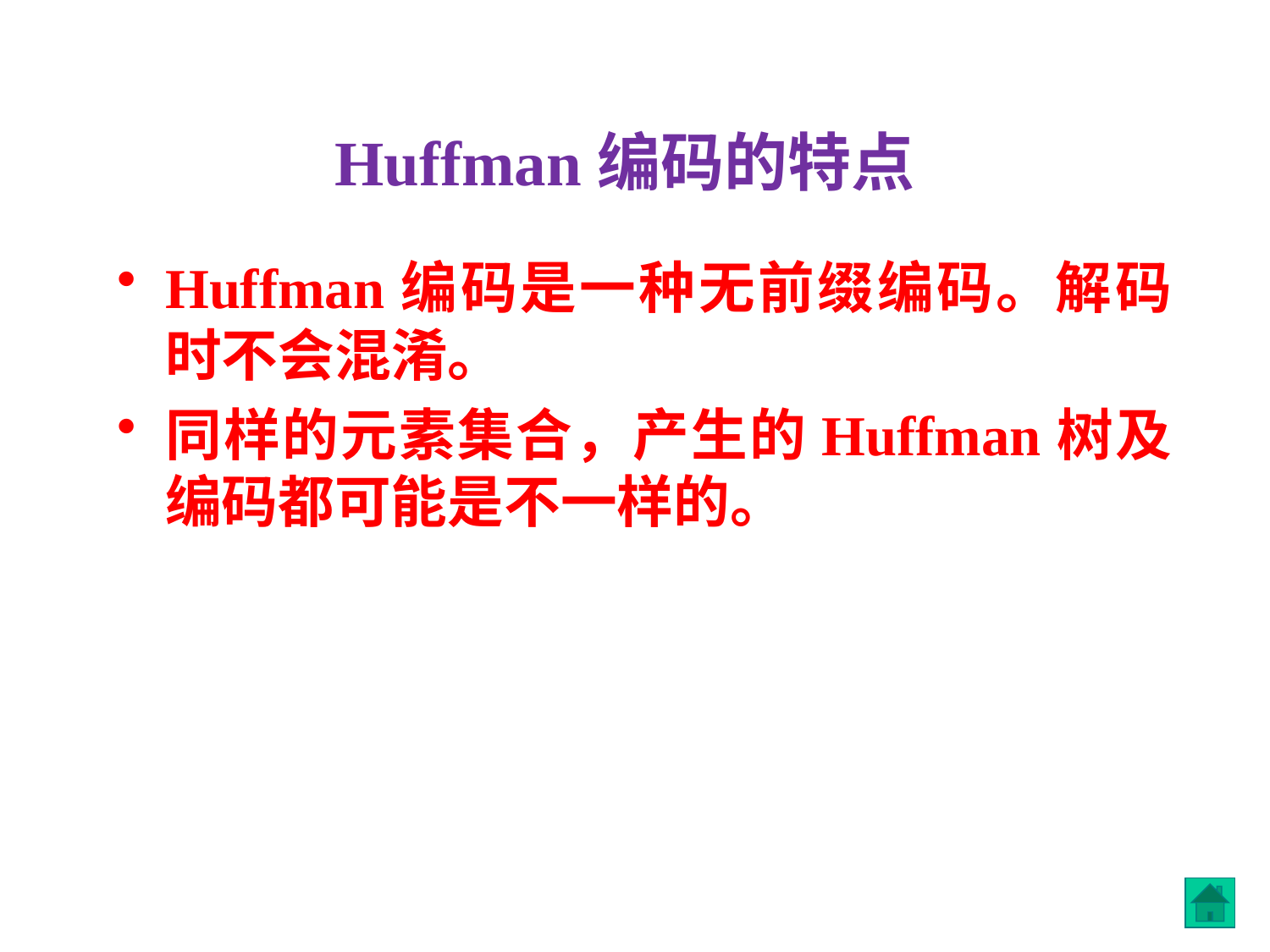

Huffman编码的特点
Huffman编码是一种无前缀编码。解码时不会混淆。
同样的元素集合，产生的Huffman树及编码都可能是不一样的。